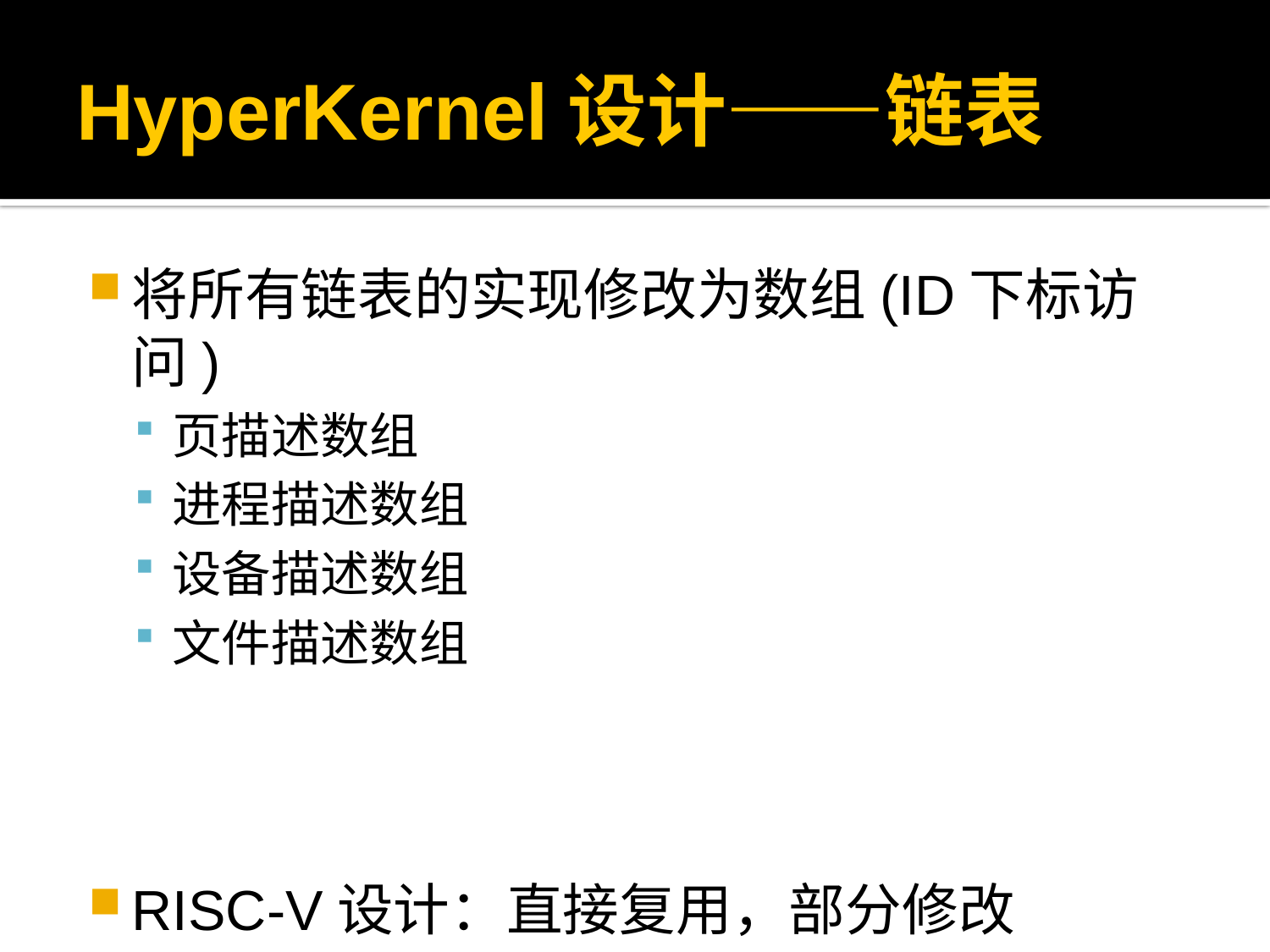

# HyperKernel设计——链表
将所有链表的实现修改为数组(ID下标访问)
页描述数组
进程描述数组
设备描述数组
文件描述数组

RISC-V设计：直接复用，部分修改